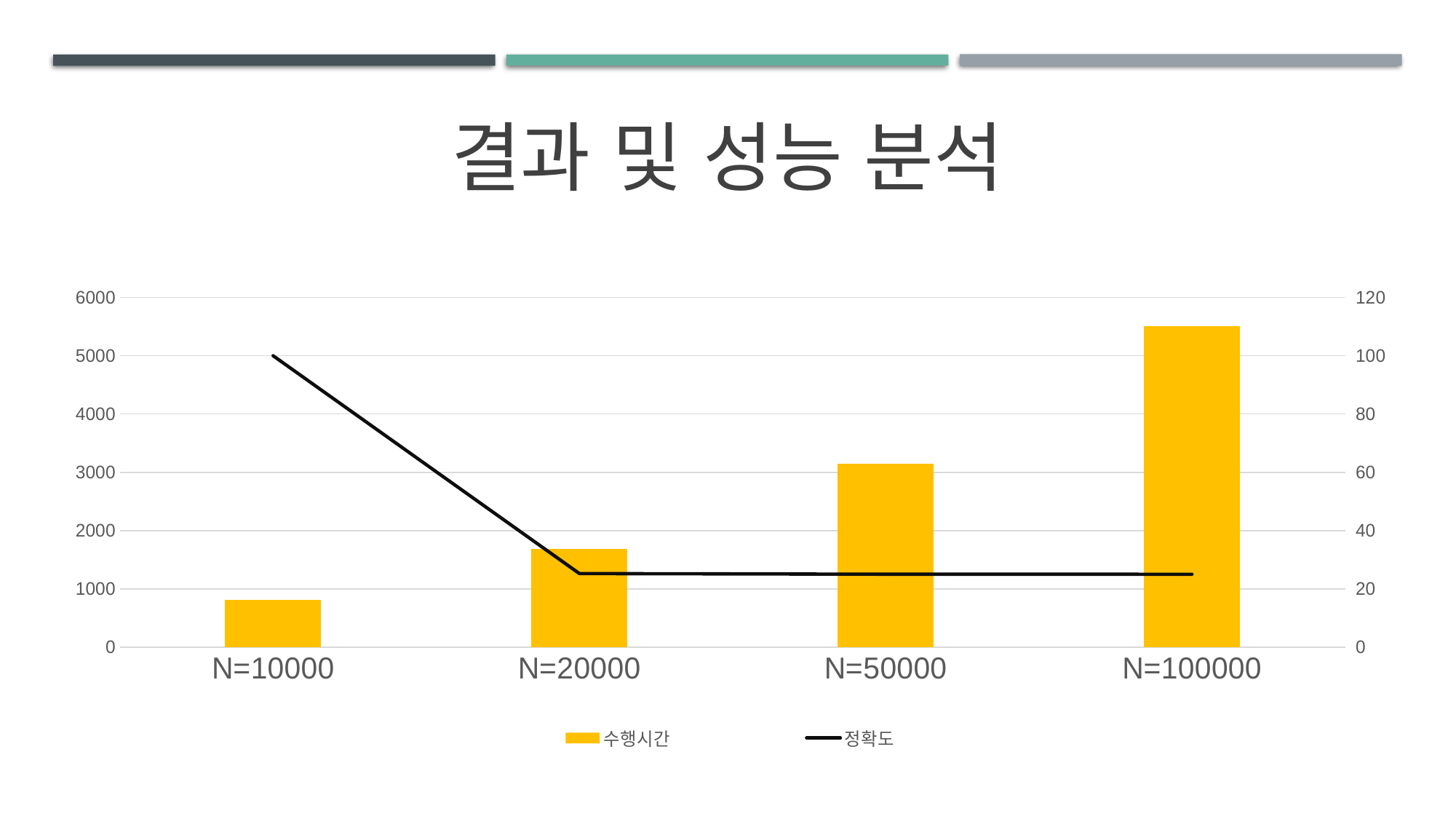

# 결과 및 성능 분석

### Chart

| Category | 수행시간 | 정확도 |
|---|---|---|
| N=10000 | 811.0 | 100.0 |
| N=20000 | 1690.0 | 25.24 |
| N=50000 | 3149.0 | 25.018 |
| N=100000 | 5507.0 | 25.004 |